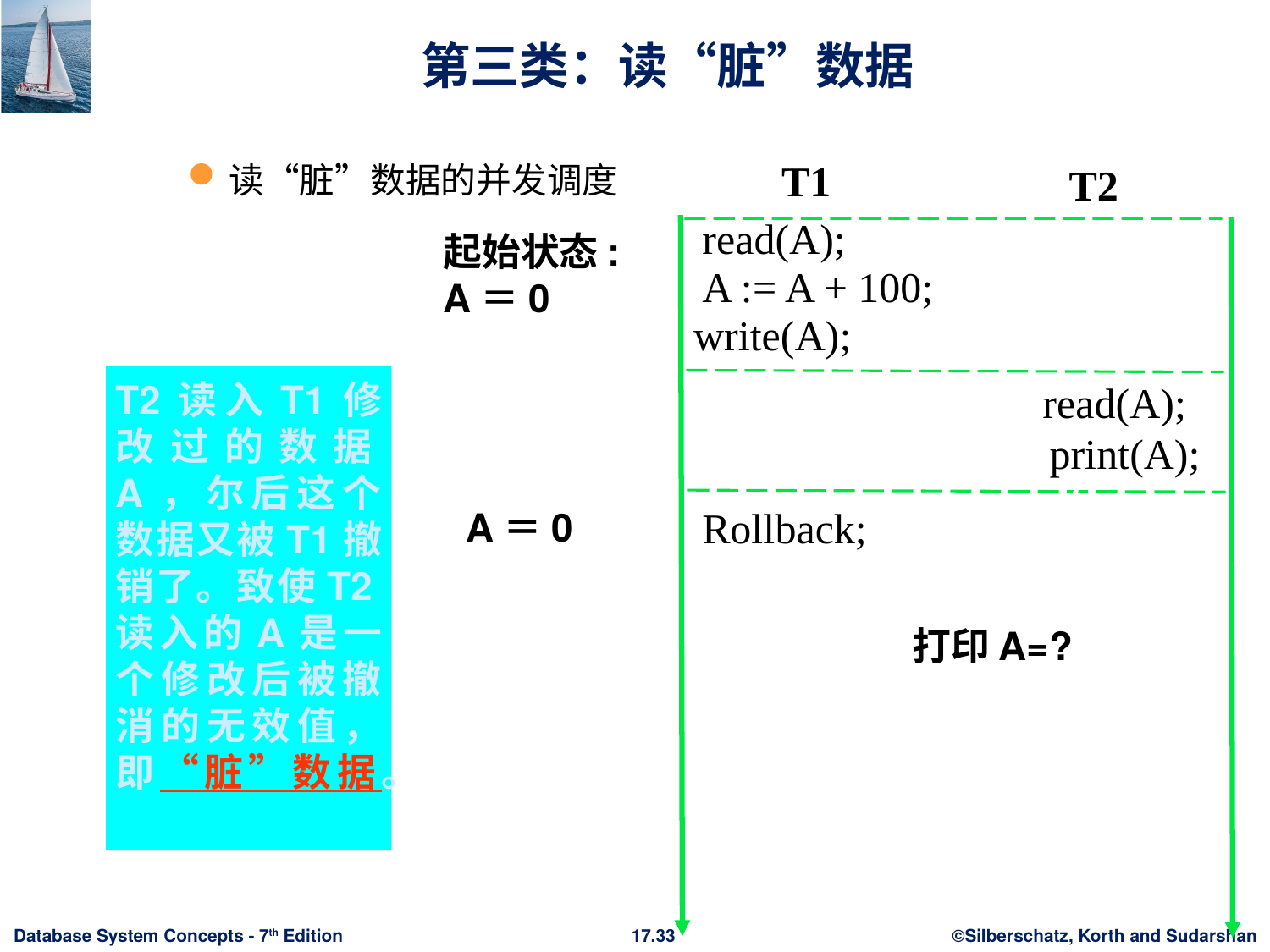

# 第三类：读“脏”数据
T1
T2
      read(A);
      A := A + 100;
       write(A);

      Rollback;

       read(A);
　   print(A);

读“脏”数据的并发调度
起始状态:
A＝0
T2读入T1修改过的数据A，尔后这个数据又被T1撤销了。致使T2读入的A是一个修改后被撤消的无效值，即“脏”数据。

A＝0
打印A=?